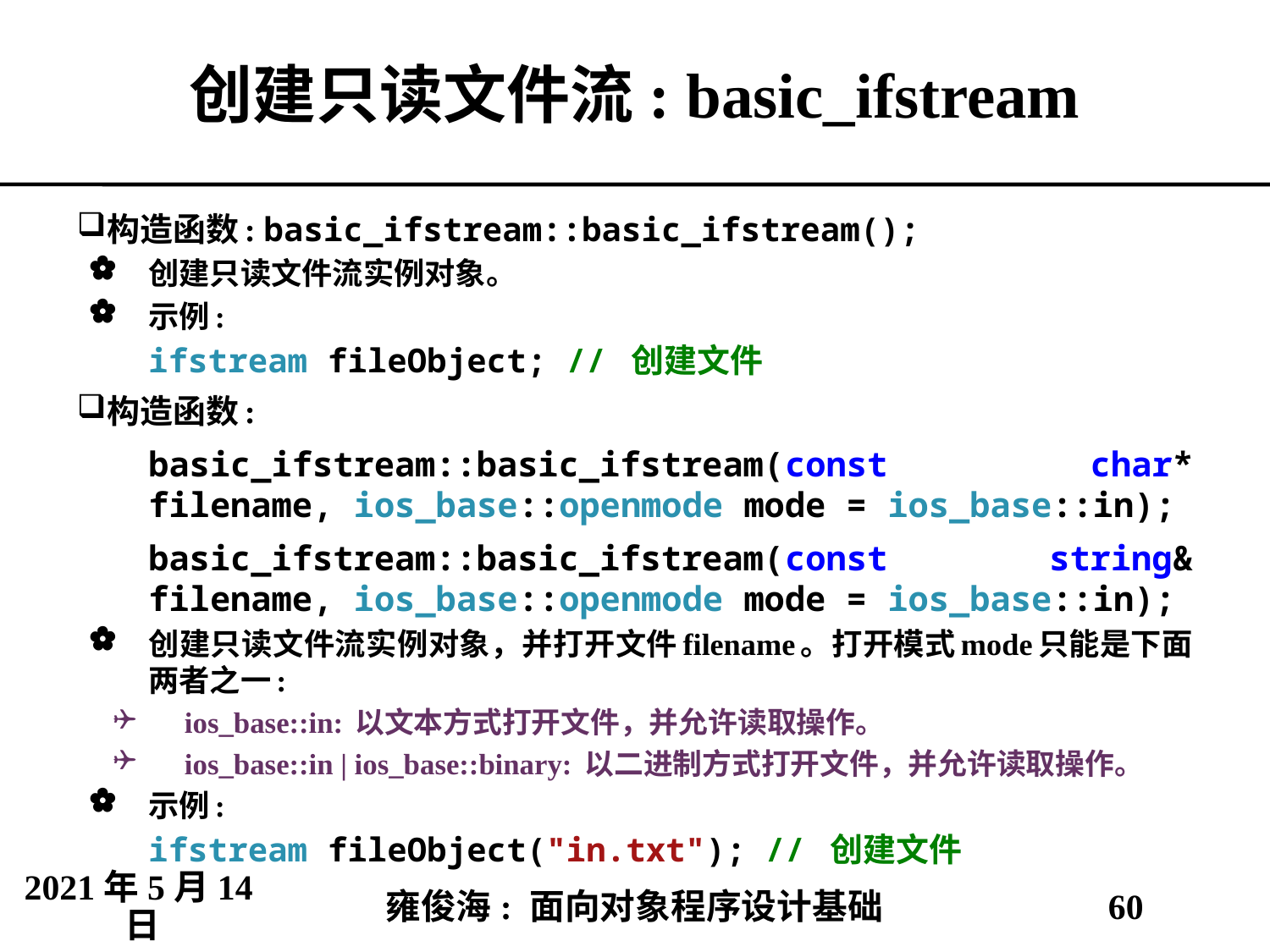

# 创建只读文件流: basic_ifstream

构造函数: basic_ifstream::basic_ifstream();
创建只读文件流实例对象。
示例:
ifstream fileObject; // 创建文件
构造函数:
basic_ifstream::basic_ifstream(const char* filename, ios_base::openmode mode = ios_base::in);
basic_ifstream::basic_ifstream(const string& filename, ios_base::openmode mode = ios_base::in);
创建只读文件流实例对象，并打开文件filename。打开模式mode只能是下面两者之一:
ios_base::in: 以文本方式打开文件，并允许读取操作。
ios_base::in | ios_base::binary: 以二进制方式打开文件，并允许读取操作。
示例:
ifstream fileObject("in.txt"); // 创建文件
2021年5月14日
雍俊海: 面向对象程序设计基础
60